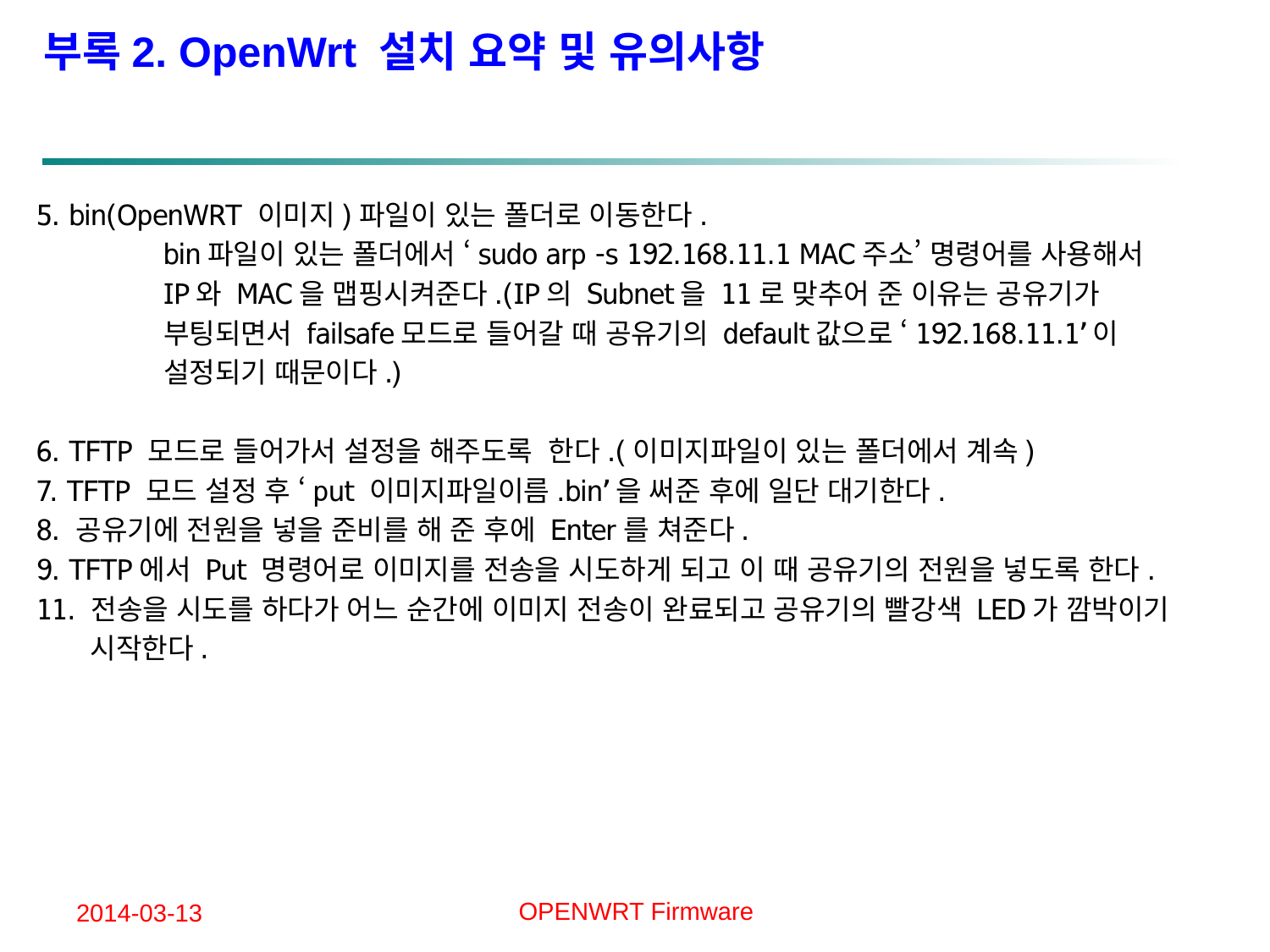

부록2. OpenWrt 설치 요약 및 유의사항
5. bin(OpenWRT 이미지)파일이 있는 폴더로 이동한다.
	bin파일이 있는 폴더에서 ‘sudo arp -s 192.168.11.1 MAC주소’ 명령어를 사용해서
	IP와 MAC을 맵핑시켜준다.(IP의 Subnet을 11로 맞추어 준 이유는 공유기가
	부팅되면서 failsafe모드로 들어갈 때 공유기의 default값으로 ‘192.168.11.1’이
	설정되기 때문이다.)

6. TFTP 모드로 들어가서 설정을 해주도록  한다.(이미지파일이 있는 폴더에서 계속)
7. TFTP 모드 설정 후 ‘put 이미지파일이름.bin’을 써준 후에 일단 대기한다.
8. 공유기에 전원을 넣을 준비를 해 준 후에 Enter를 쳐준다.
9. TFTP에서 Put 명령어로 이미지를 전송을 시도하게 되고 이 때 공유기의 전원을 넣도록 한다.
11. 전송을 시도를 하다가 어느 순간에 이미지 전송이 완료되고 공유기의 빨강색 LED가 깜박이기
      시작한다.

OPENWRT Firmware

2014-03-13